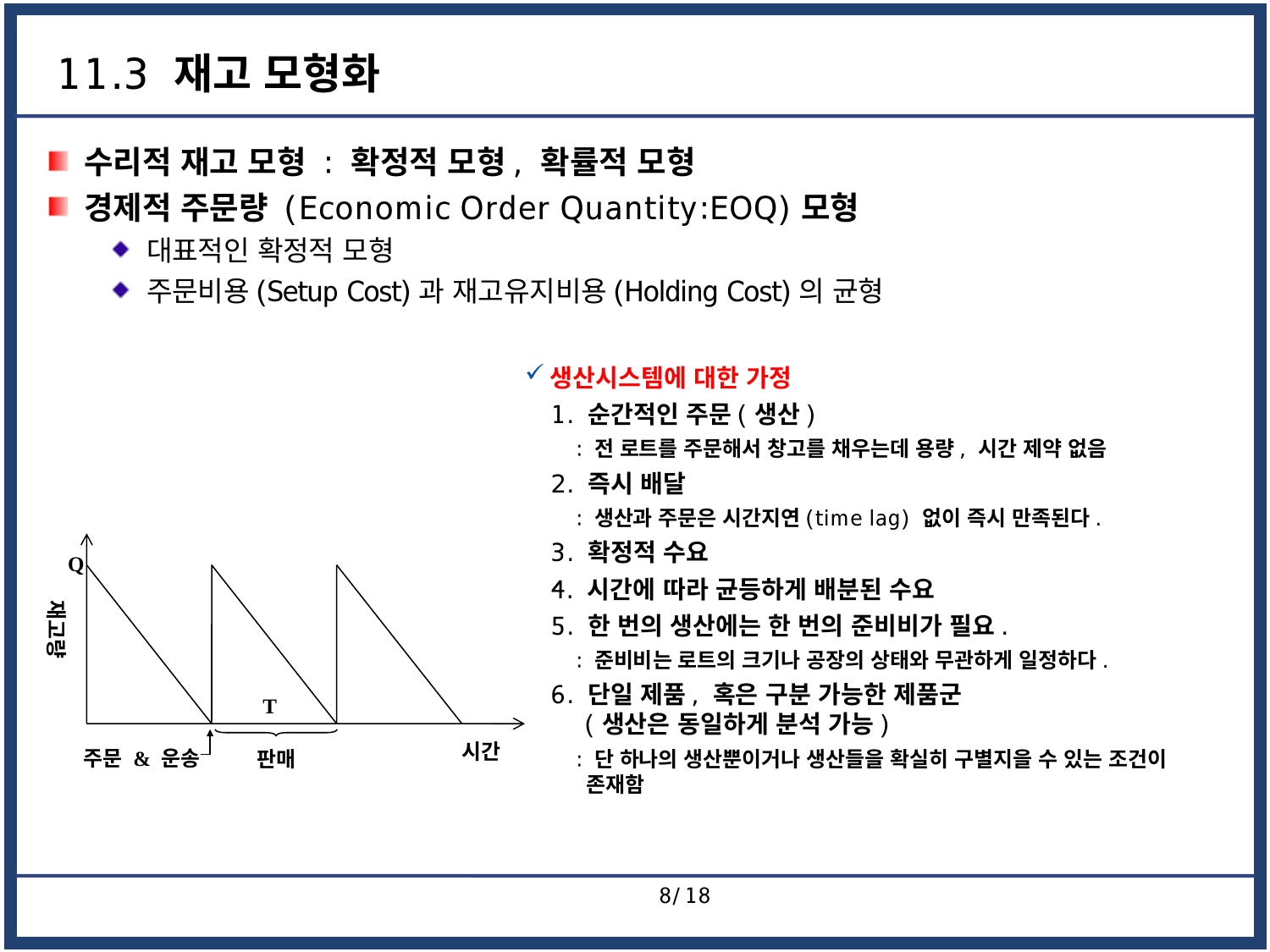

# 11.3 재고 모형화
수리적 재고 모형 : 확정적 모형, 확률적 모형
경제적 주문량 (Economic Order Quantity:EOQ)모형
대표적인 확정적 모형
주문비용(Setup Cost)과 재고유지비용(Holding Cost)의 균형
생산시스템에 대한 가정
1. 순간적인 주문(생산)
    : 전 로트를 주문해서 창고를 채우는데 용량, 시간 제약 없음
2. 즉시 배달
    : 생산과 주문은 시간지연(time lag) 없이 즉시 만족된다.
3. 확정적 수요
4. 시간에 따라 균등하게 배분된 수요
5. 한 번의 생산에는 한 번의 준비비가 필요.
    : 준비비는 로트의 크기나 공장의 상태와 무관하게 일정하다.
6. 단일 제품, 혹은 구분 가능한 제품군
    (생산은 동일하게 분석 가능)
    : 단 하나의 생산뿐이거나 생산들을 확실히 구별지을 수 있는 조건이
      존재함

Q

재고량

T

시간
주문 & 운송
판매